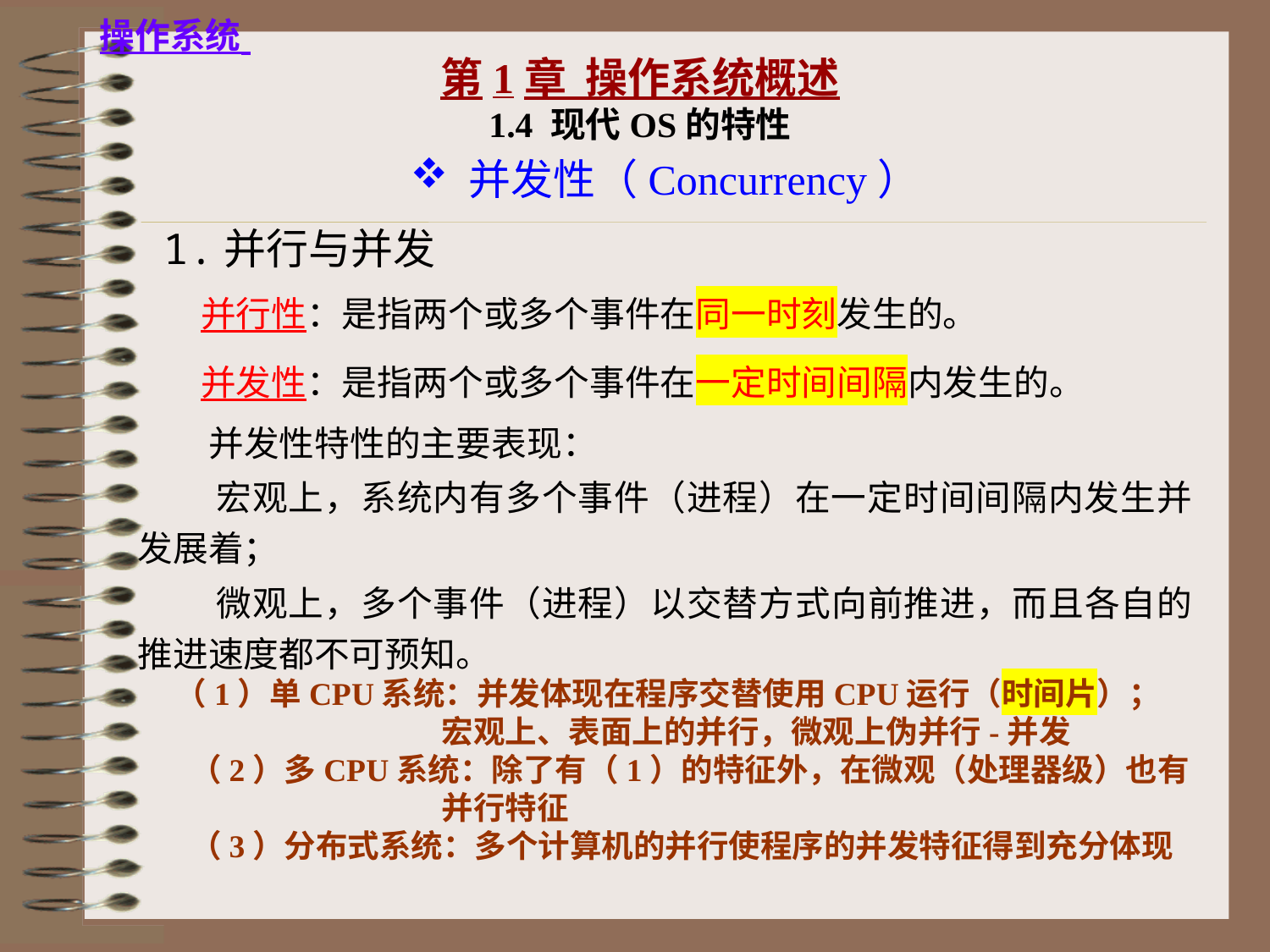

第1章  操作系统概述
1.4 现代OS的特性
 并发性（Concurrency）
 1.并行与并发
       并行性：是指两个或多个事件在同一时刻发生的。
       并发性：是指两个或多个事件在一定时间间隔内发生的。
        并发性特性的主要表现：
        宏观上，系统内有多个事件（进程）在一定时间间隔内发生并发展着；
        微观上，多个事件（进程）以交替方式向前推进，而且各自的推进速度都不可预知。
（1）单CPU系统：并发体现在程序交替使用CPU运行（时间片）；
                                    宏观上、表面上的并行，微观上伪并行-并发
 （2）多CPU系统：除了有（1）的特征外，在微观（处理器级）也有
                                    并行特征
 （3）分布式系统：多个计算机的并行使程序的并发特征得到充分体现